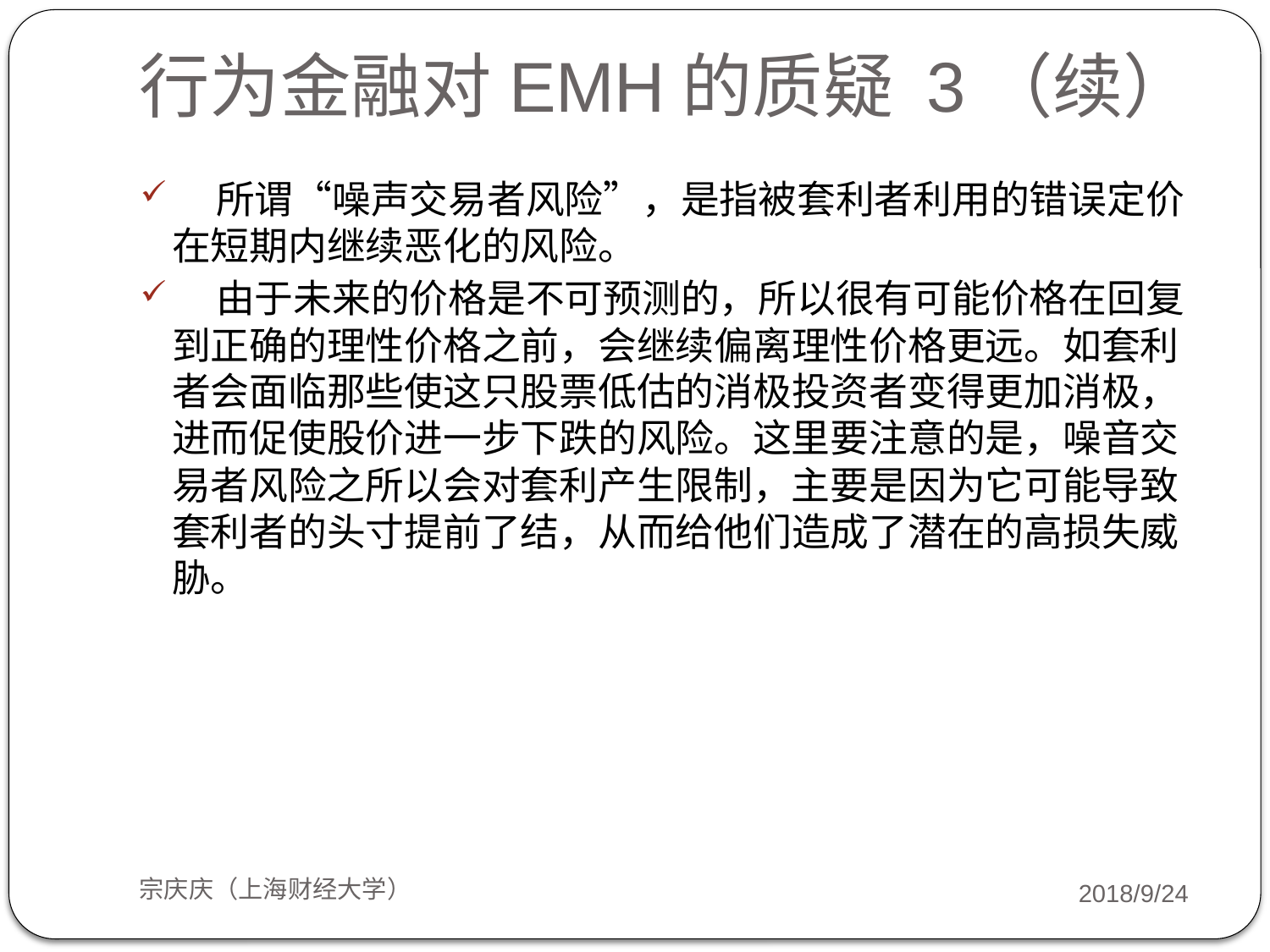

# 行为金融对EMH的质疑 3（续）
    所谓“噪声交易者风险”，是指被套利者利用的错误定价在短期内继续恶化的风险。
    由于未来的价格是不可预测的，所以很有可能价格在回复到正确的理性价格之前，会继续偏离理性价格更远。如套利者会面临那些使这只股票低估的消极投资者变得更加消极，进而促使股价进一步下跌的风险。这里要注意的是，噪音交易者风险之所以会对套利产生限制，主要是因为它可能导致套利者的头寸提前了结，从而给他们造成了潜在的高损失威胁。
宗庆庆（上海财经大学）
2018/9/24